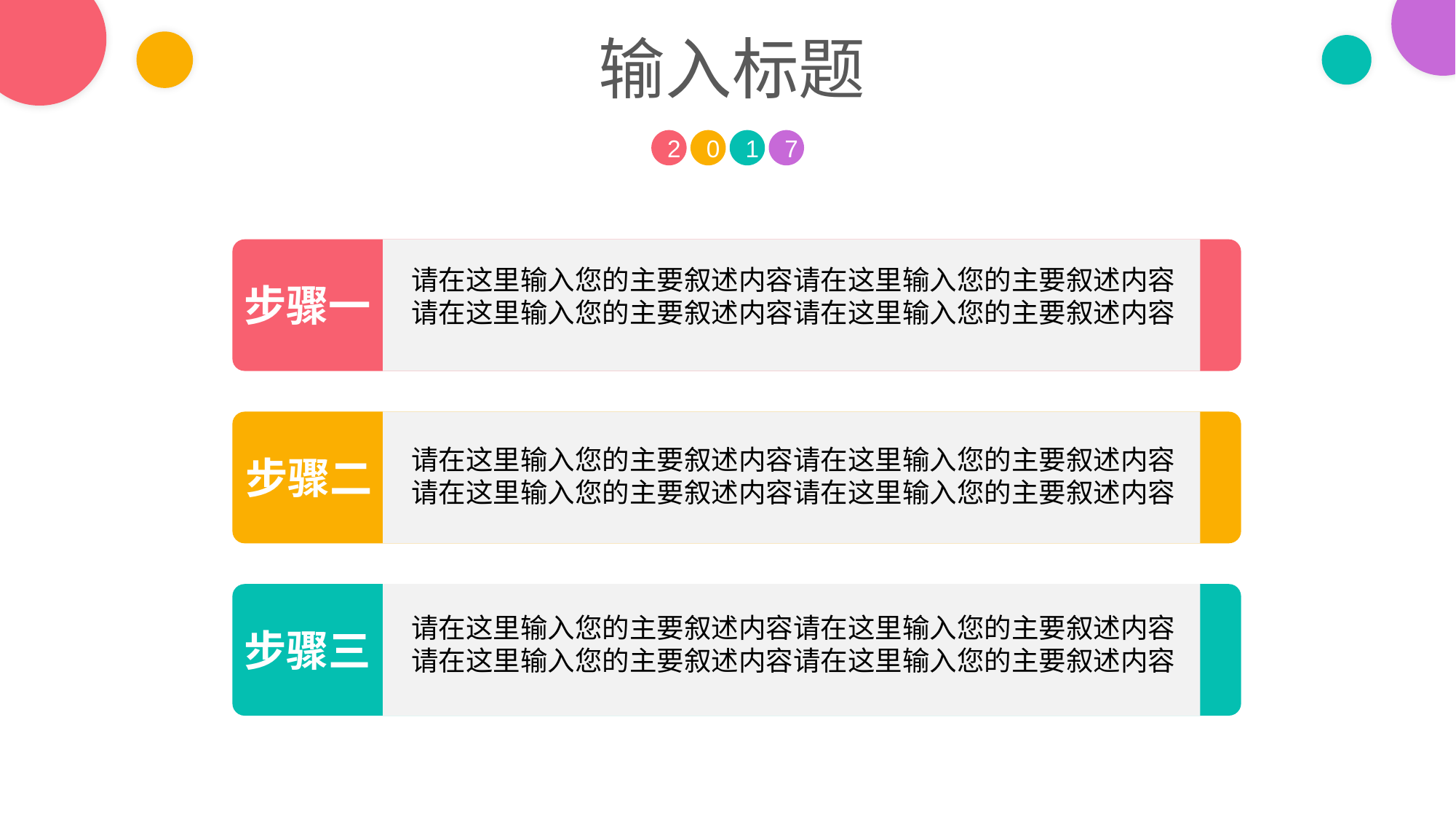

输入标题

2
0
1
7

请在这里输入您的主要叙述内容请在这里输入您的主要叙述内容
请在这里输入您的主要叙述内容请在这里输入您的主要叙述内容

步骤一

请在这里输入您的主要叙述内容请在这里输入您的主要叙述内容
请在这里输入您的主要叙述内容请在这里输入您的主要叙述内容

步骤二

请在这里输入您的主要叙述内容请在这里输入您的主要叙述内容
请在这里输入您的主要叙述内容请在这里输入您的主要叙述内容

步骤三